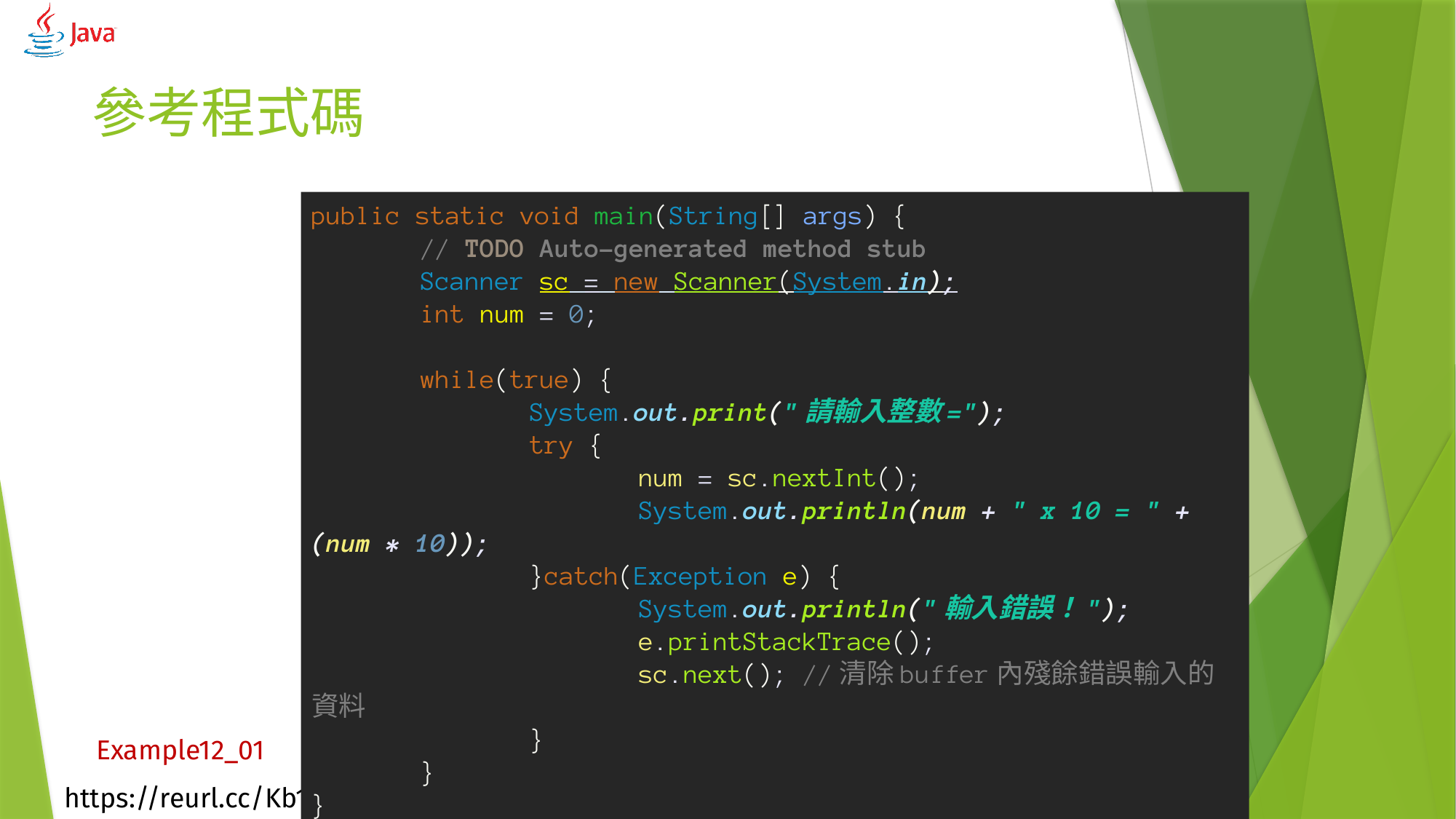

# 參考程式碼
public static void main(String[] args) {
	// TODO Auto-generated method stub
	Scanner sc = new Scanner(System.in);
	int num = 0;

	while(true) {
		System.out.print("請輸入整數=");
		try {
			num = sc.nextInt();
			System.out.println(num + " x 10 = " + (num * 10));
		}catch(Exception e) {
			System.out.println("輸入錯誤！");
			e.printStackTrace();
			sc.next(); //清除buffer內殘餘錯誤輸入的資料
		}
	}
}
Example12_01